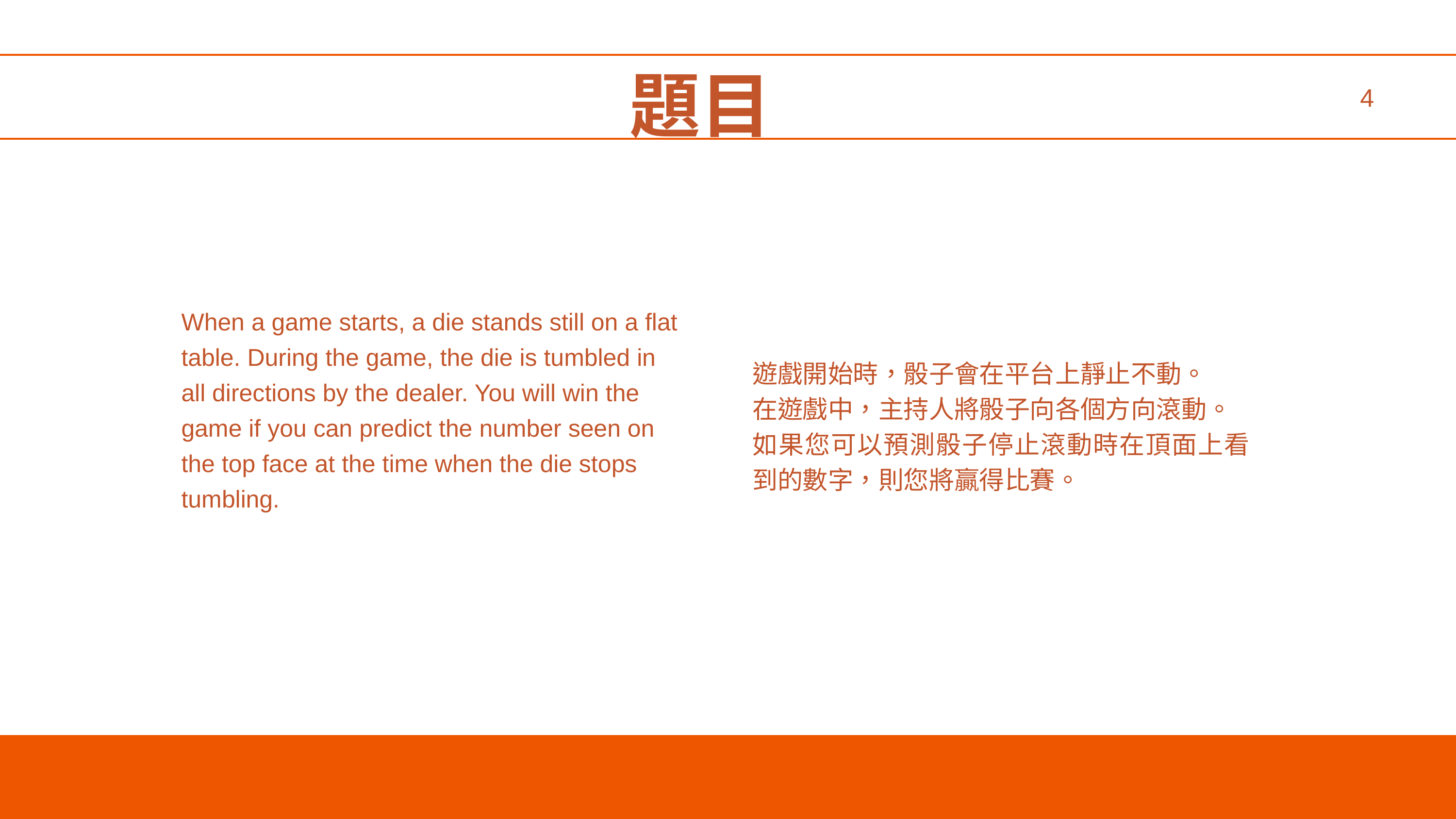

題目

4
When a game starts, a die stands still on a flat table. During the game, the die is tumbled in all directions by the dealer. You will win the game if you can predict the number seen on the top face at the time when the die stops tumbling.
遊戲開始時，骰子會在平台上靜止不動。
在遊戲中，主持人將骰子向各個方向滾動。
如果您可以預測骰子停止滾動時在頂面上看到的數字，則您將贏得比賽。